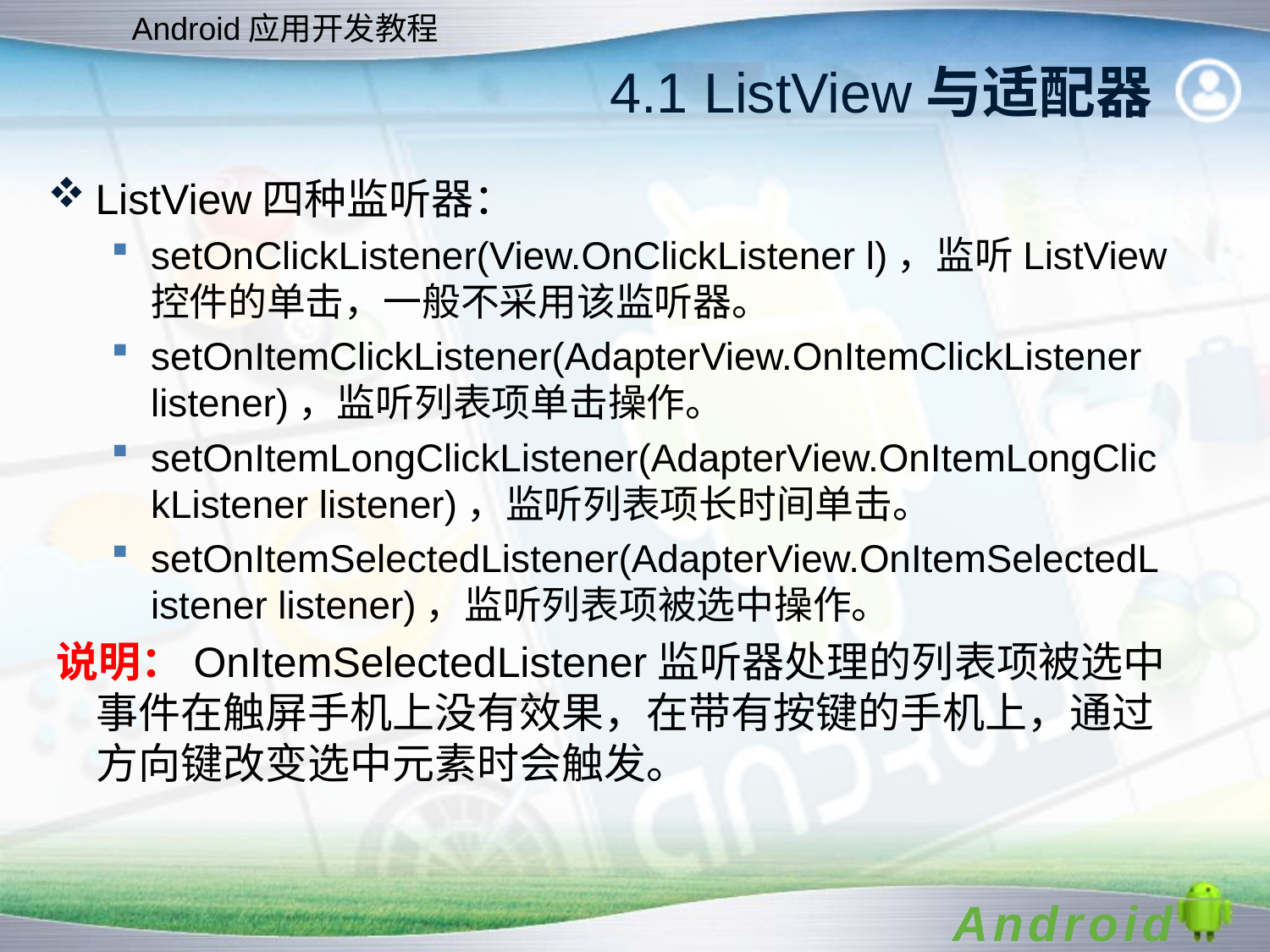

# 4.1 ListView与适配器
ListView四种监听器：
setOnClickListener(View.OnClickListener l)，监听ListView控件的单击，一般不采用该监听器。
setOnItemClickListener(AdapterView.OnItemClickListener listener)，监听列表项单击操作。
setOnItemLongClickListener(AdapterView.OnItemLongClickListener listener)，监听列表项长时间单击。
setOnItemSelectedListener(AdapterView.OnItemSelectedListener listener)，监听列表项被选中操作。
说明：OnItemSelectedListener监听器处理的列表项被选中事件在触屏手机上没有效果，在带有按键的手机上，通过方向键改变选中元素时会触发。